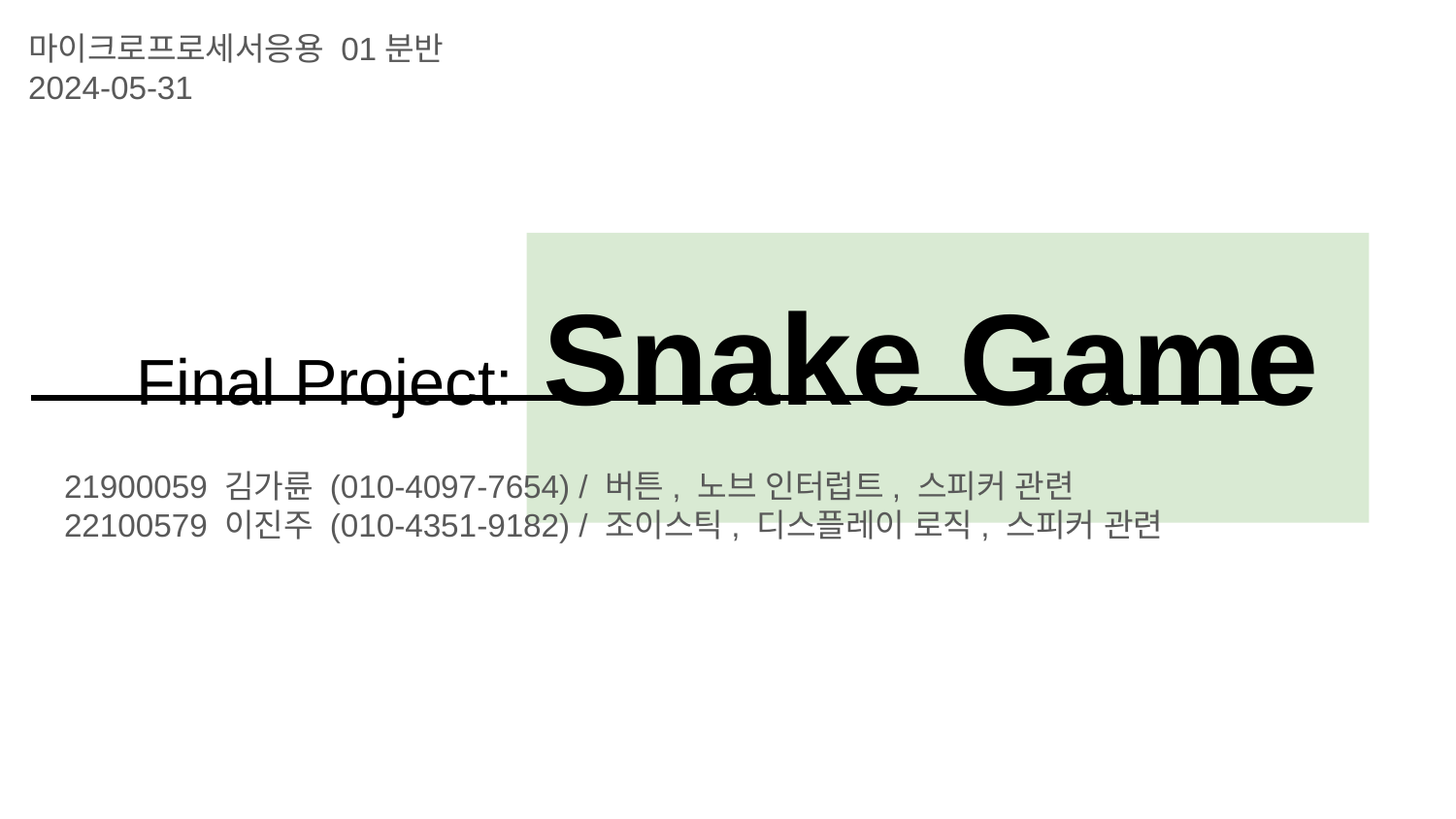

마이크로프로세서응용 01분반
2024-05-31
# Final Project: Snake Game

21900059 김가륜 (010-4097-7654) / 버튼, 노브 인터럽트, 스피커 관련
22100579 이진주 (010-4351-9182) / 조이스틱, 디스플레이 로직, 스피커 관련